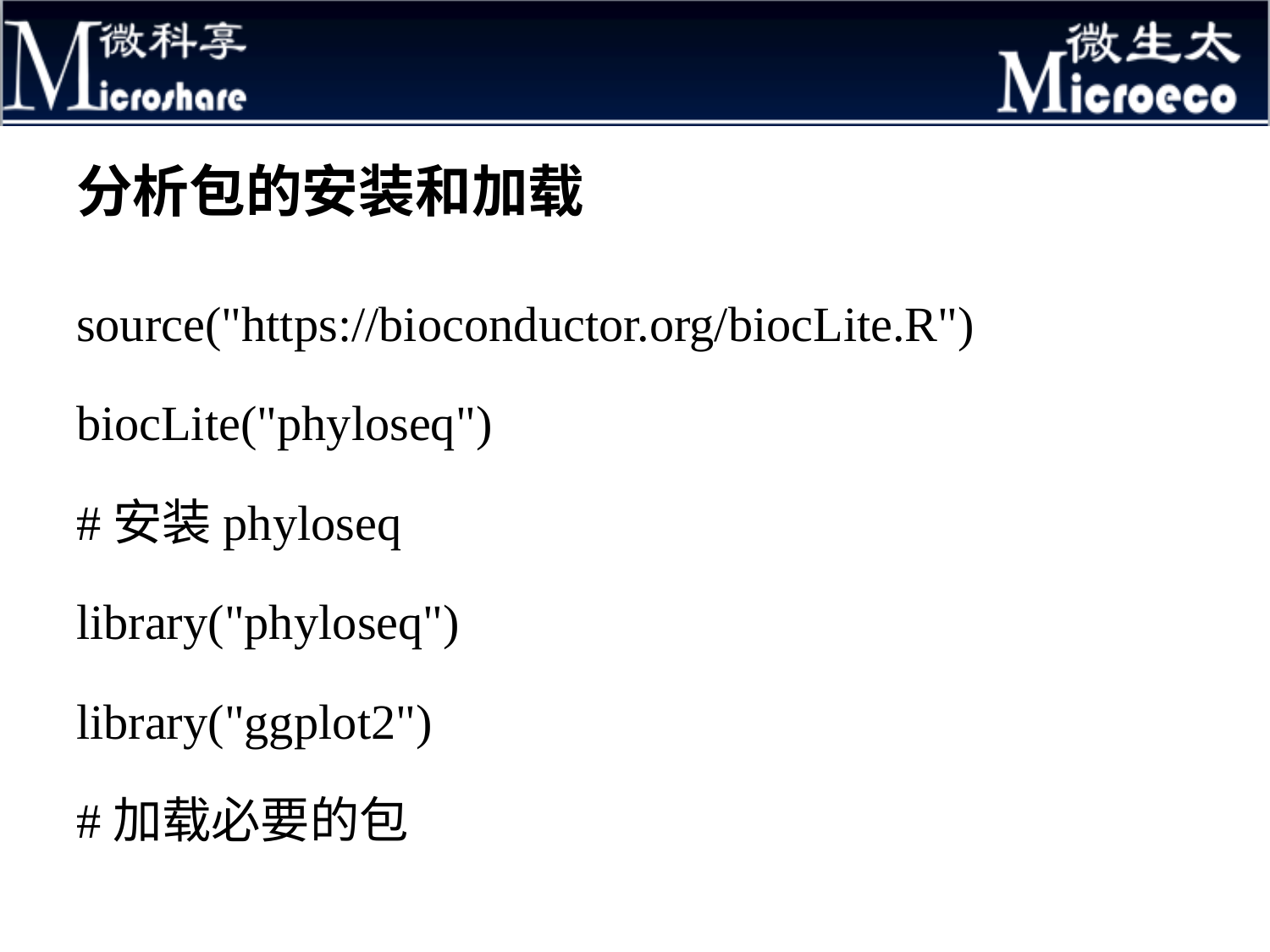

# 分析包的安装和加载
source("https://bioconductor.org/biocLite.R")
biocLite("phyloseq")
#安装phyloseq
library("phyloseq")
library("ggplot2")
#加载必要的包